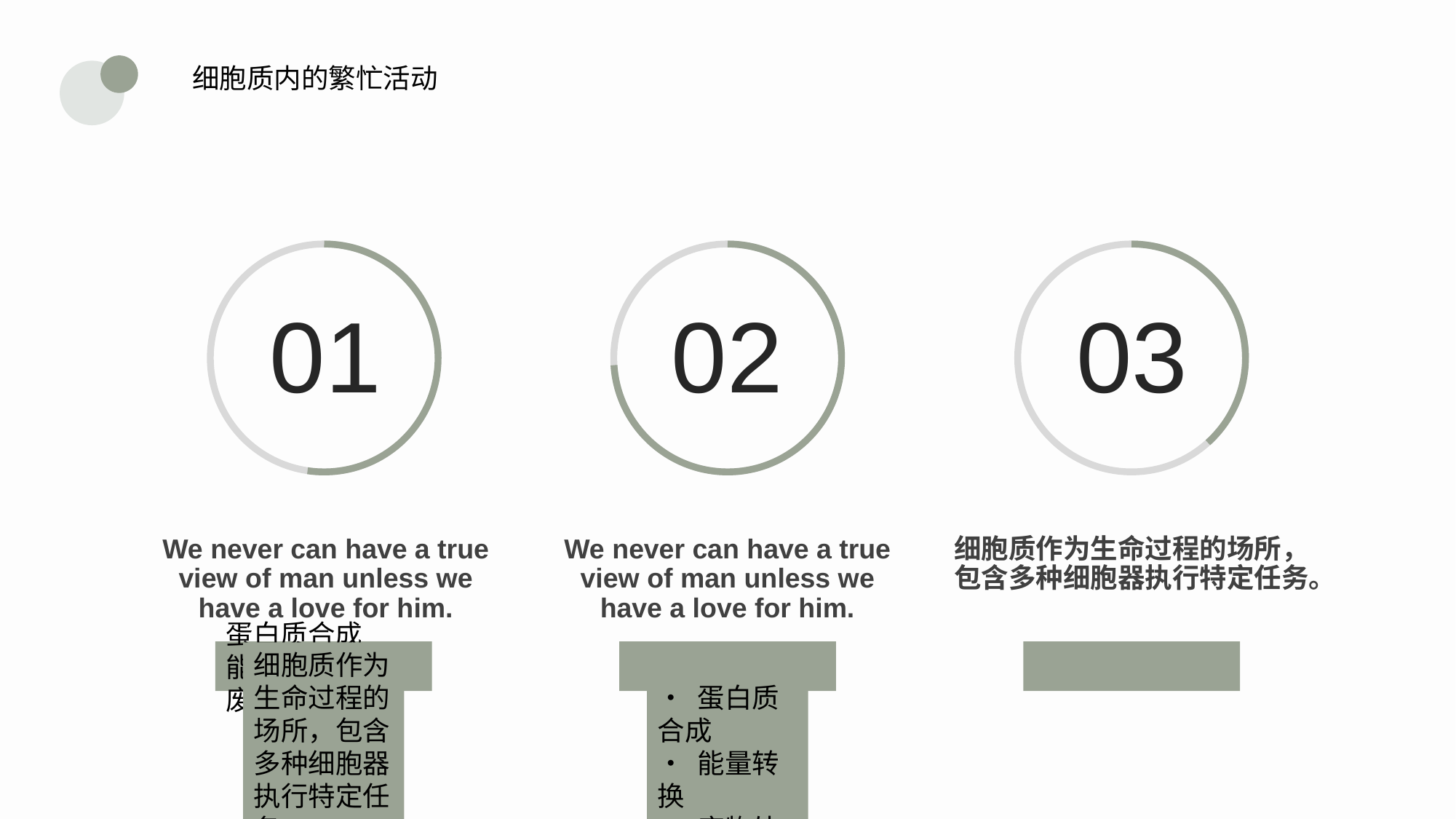

细胞质内的繁忙活动

01
02
03
We never can have a true view of man unless we have a love for him.
We never can have a true view of man unless we have a love for him.
细胞质作为生命过程的场所，包含多种细胞器执行特定任务。
蛋白质合成
能量转换
废物处理

细胞质作为生命过程的场所，包含多种细胞器执行特定任务。

• 蛋白质合成
• 能量转换
• 废物处理